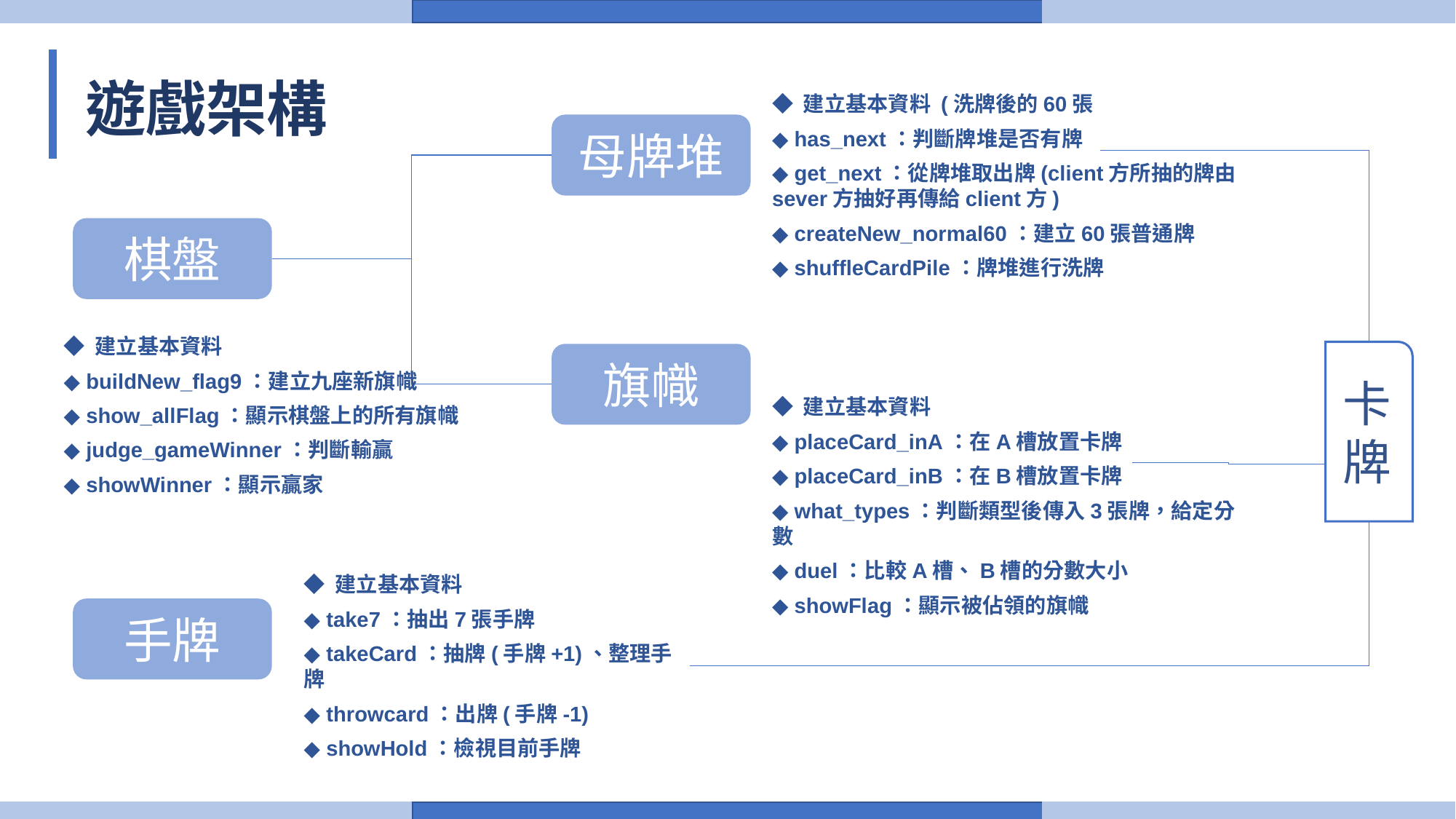

遊戲架構
◆ 建立基本資料 (洗牌後的60張
◆ has_next：判斷牌堆是否有牌
◆ get_next：從牌堆取出牌(client方所抽的牌由sever方抽好再傳給client方)
◆ createNew_normal60：建立60張普通牌
◆ shuffleCardPile：牌堆進行洗牌
母牌堆
棋盤
◆ 建立基本資料
◆ buildNew_flag9：建立九座新旗幟
◆ show_allFlag：顯示棋盤上的所有旗幟
◆ judge_gameWinner：判斷輸贏
◆ showWinner：顯示贏家
卡
牌
旗幟
◆ 建立基本資料
◆ placeCard_inA：在A槽放置卡牌
◆ placeCard_inB：在B槽放置卡牌
◆ what_types：判斷類型後傳入3張牌，給定分數
◆ duel：比較A槽、B槽的分數大小
◆ showFlag：顯示被佔領的旗幟
◆ 建立基本資料
◆ take7：抽出7張手牌
◆ takeCard：抽牌(手牌+1)、整理手牌
◆ throwcard：出牌(手牌-1)
◆ showHold：檢視目前手牌
手牌